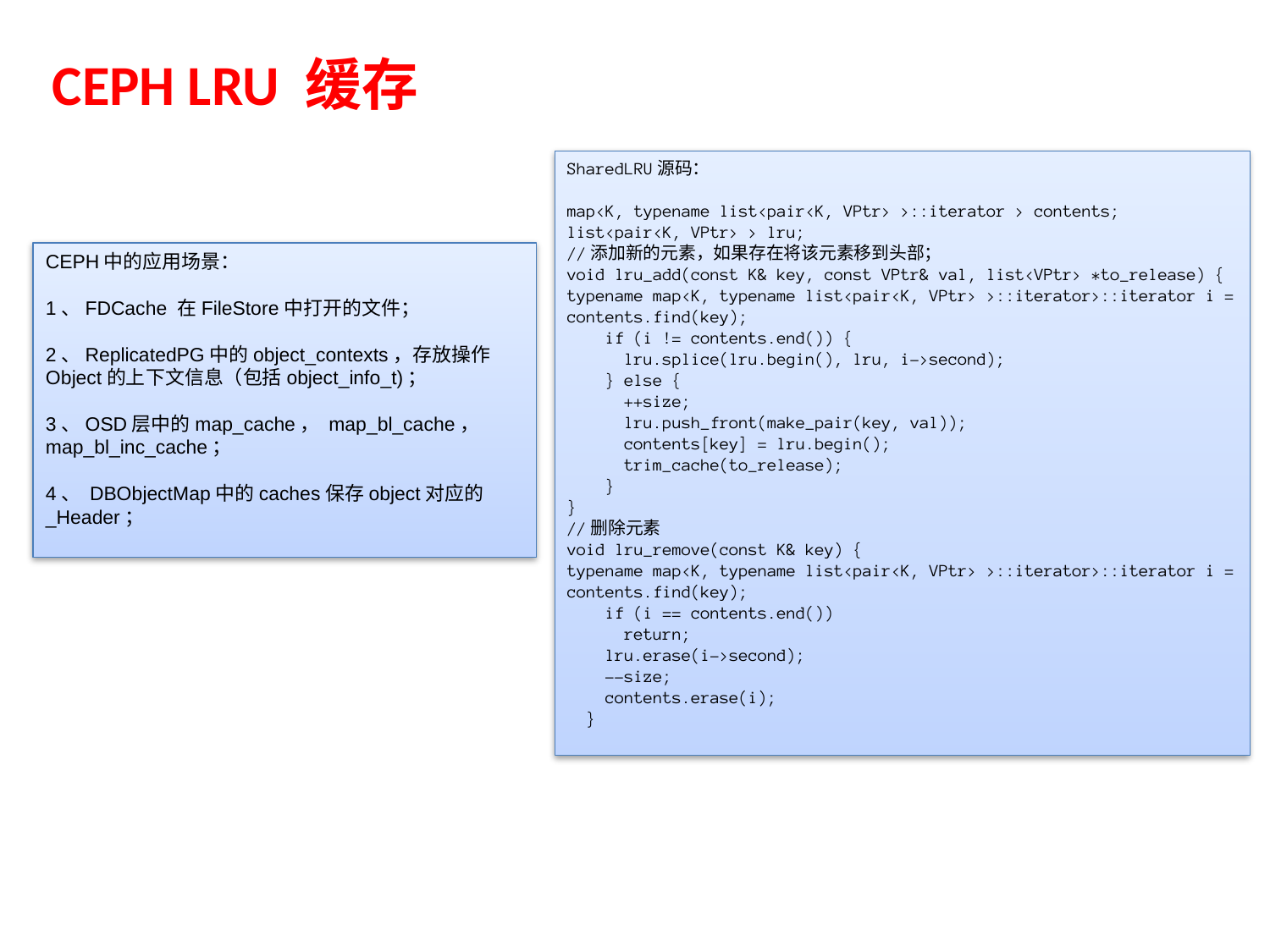

CEPH LRU 缓存
SharedLRU源码：

map<K, typename list<pair<K, VPtr> >::iterator > contents;
list<pair<K, VPtr> > lru;
//添加新的元素，如果存在将该元素移到头部；
void lru_add(const K& key, const VPtr& val, list<VPtr> *to_release) {
typename map<K, typename list<pair<K, VPtr> >::iterator>::iterator i = contents.find(key);
    if (i != contents.end()) {
      lru.splice(lru.begin(), lru, i->second);
    } else {
      ++size;
      lru.push_front(make_pair(key, val));
      contents[key] = lru.begin();
      trim_cache(to_release);
    }
}
//删除元素
void lru_remove(const K& key) {
typename map<K, typename list<pair<K, VPtr> >::iterator>::iterator i = contents.find(key);
    if (i == contents.end())
      return;
    lru.erase(i->second);
    --size;
    contents.erase(i);
  }

CEPH中的应用场景：

1、FDCache 在FileStore中打开的文件；

2、ReplicatedPG中的object_contexts，存放操作Object的上下文信息（包括object_info_t)；

3、OSD层中的map_cache， map_bl_cache， map_bl_inc_cache；

4、 DBObjectMap中的caches保存object对应的_Header；